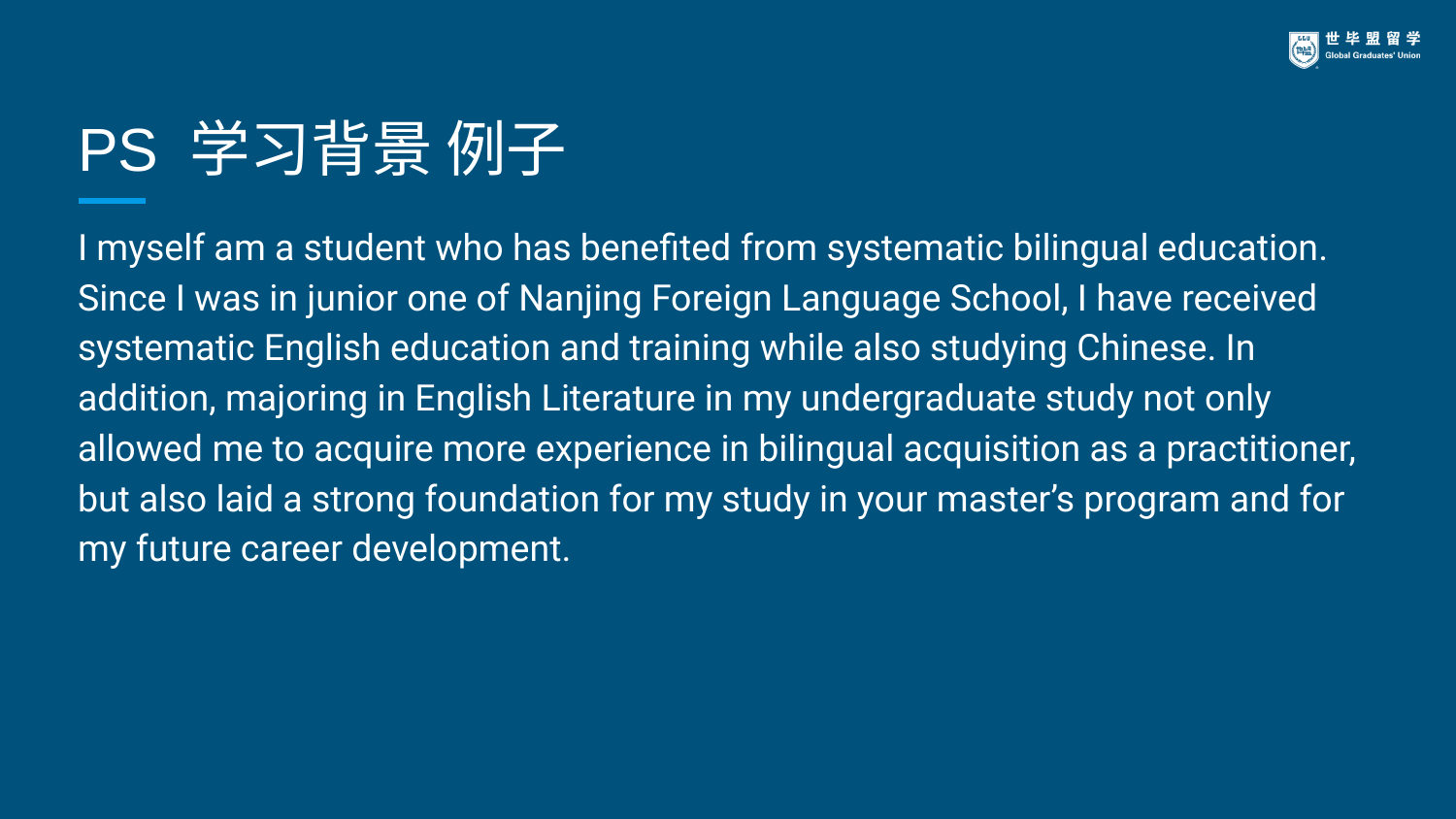

# PS 学习背景 例子
I myself am a student who has benefited from systematic bilingual education. Since I was in junior one of Nanjing Foreign Language School, I have received systematic English education and training while also studying Chinese. In addition, majoring in English Literature in my undergraduate study not only allowed me to acquire more experience in bilingual acquisition as a practitioner, but also laid a strong foundation for my study in your master’s program and for my future career development.